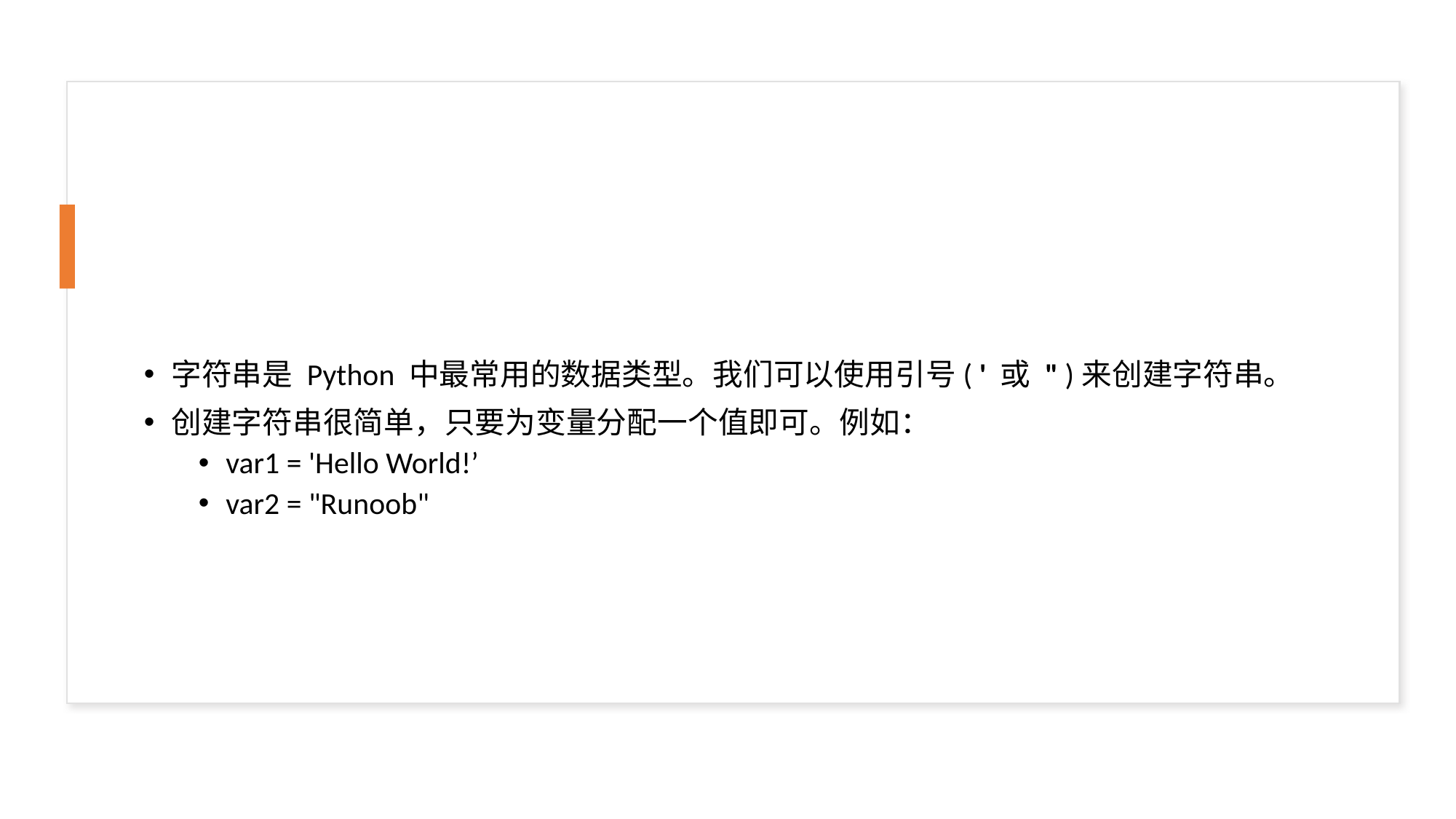

字符串是 Python 中最常用的数据类型。我们可以使用引号( ' 或 " )来创建字符串。
创建字符串很简单，只要为变量分配一个值即可。例如：
var1 = 'Hello World!’
var2 = "Runoob"